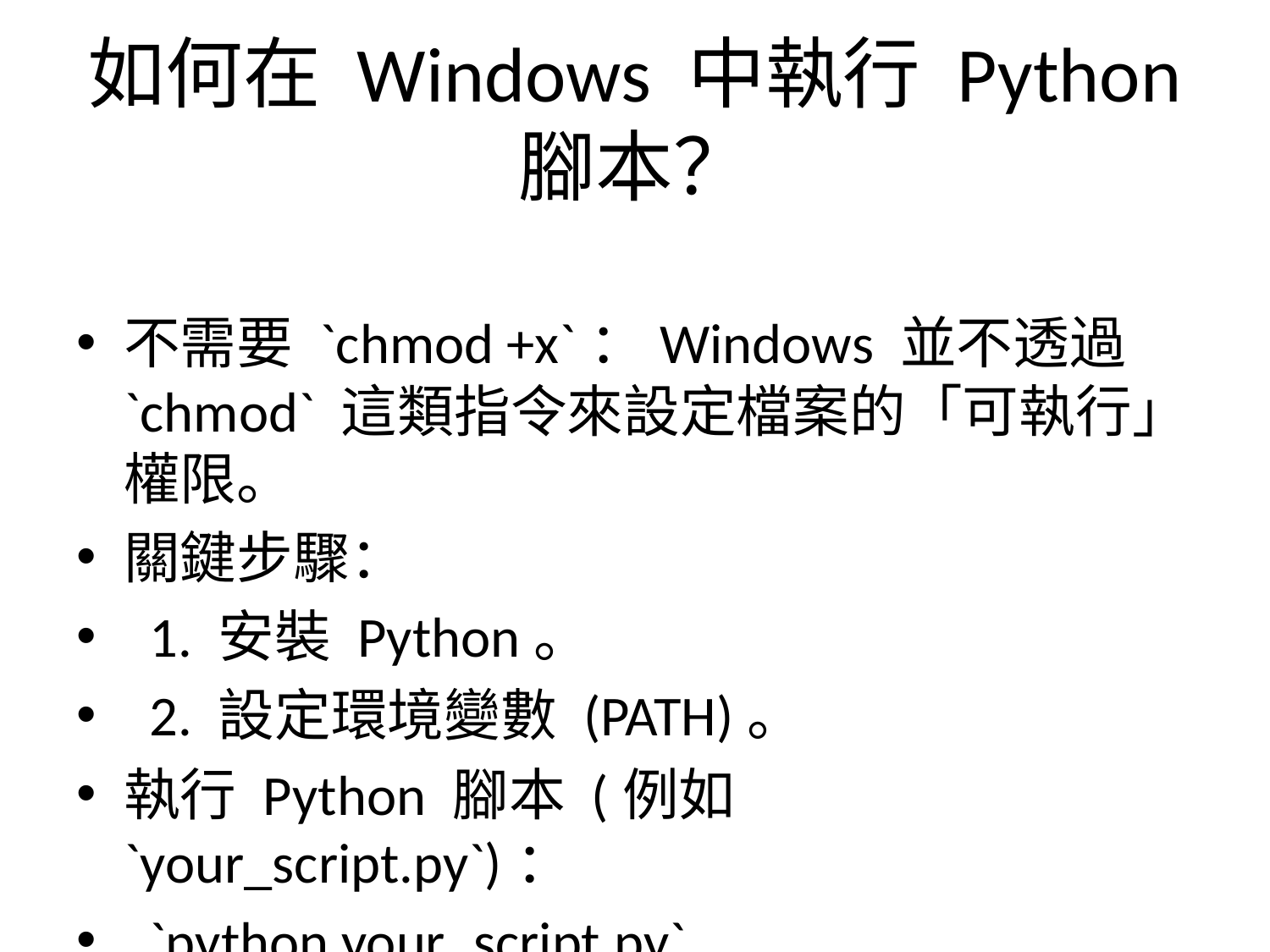

# 如何在 Windows 中執行 Python 腳本？

不需要 `chmod +x`：Windows 並不透過 `chmod` 這類指令來設定檔案的「可執行」權限。
關鍵步驟：
  1. 安裝 Python。
  2. 設定環境變數 (PATH)。
執行 Python 腳本 (例如 `your_script.py`)：
  `python your_script.py`
  或 (如果 Python 3 的指令是 `python3`)：
  `python3 your_script.py`
  或 (如果 `.py` 副檔名已正確關聯到 Python 解譯器)：
  `.\your_script.py`